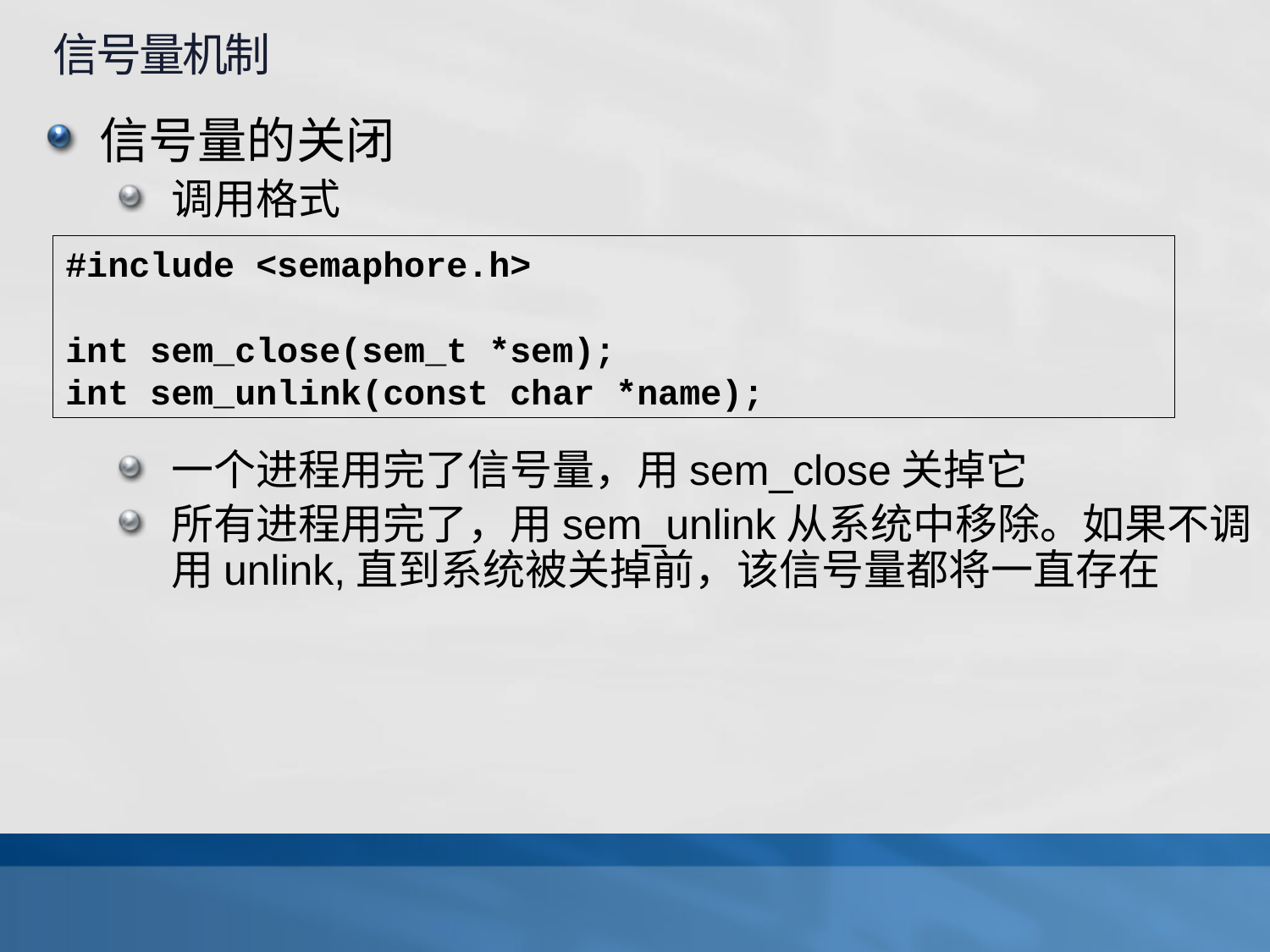

信号量机制
信号量的关闭
调用格式

一个进程用完了信号量，用sem_close关掉它
所有进程用完了，用sem_unlink从系统中移除。如果不调用unlink,直到系统被关掉前，该信号量都将一直存在

#include <semaphore.h>

int sem_close(sem_t *sem);
int sem_unlink(const char *name);